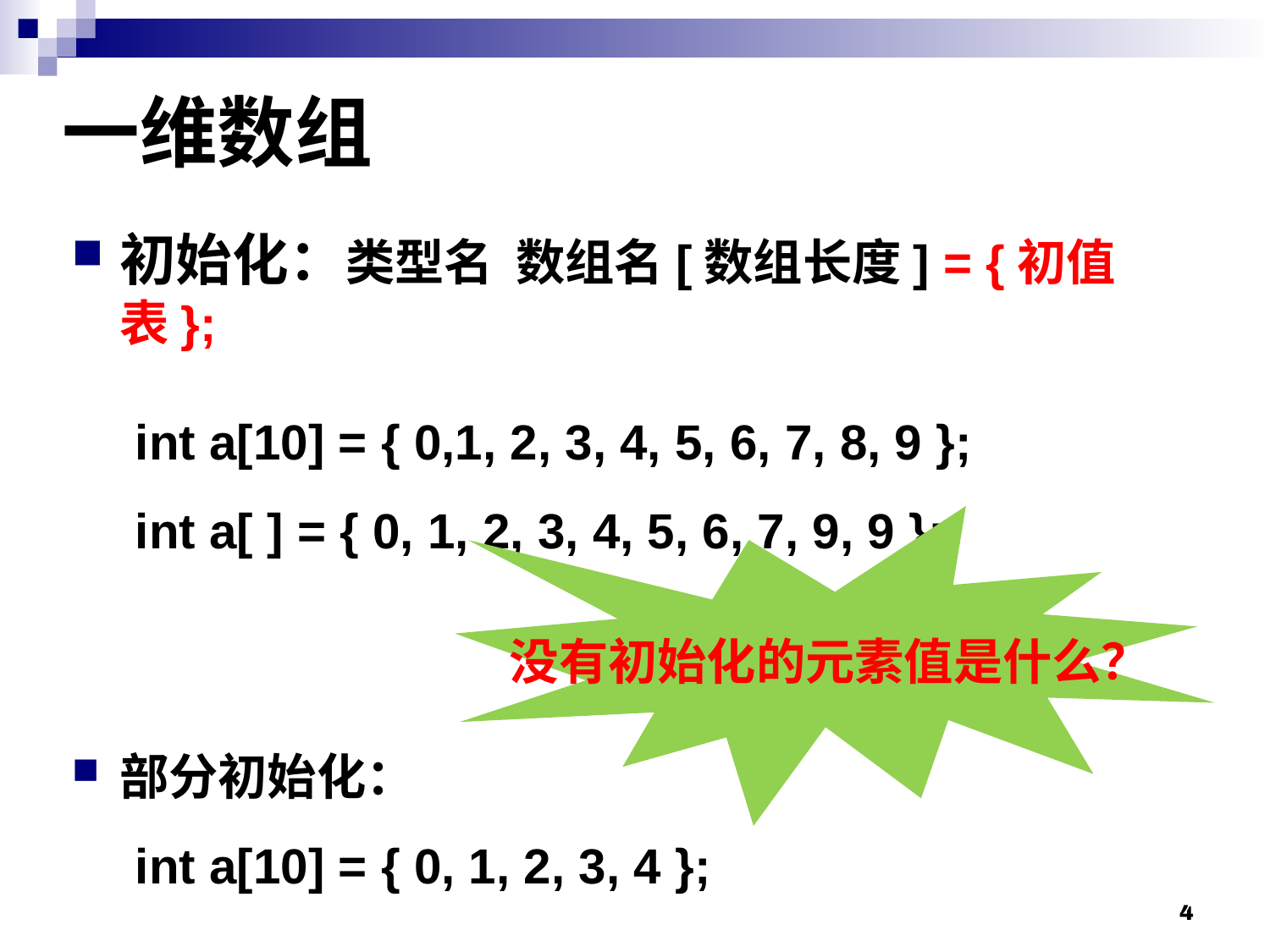

一维数组
初始化：类型名  数组名[数组长度] = {初值表};
int a[10] = { 0,1, 2, 3, 4, 5, 6, 7, 8, 9 };
int a[ ] = { 0, 1, 2, 3, 4, 5, 6, 7, 9, 9 };

部分初始化：
int a[10] = { 0, 1, 2, 3, 4 };

没有初始化的元素值是什么？

4